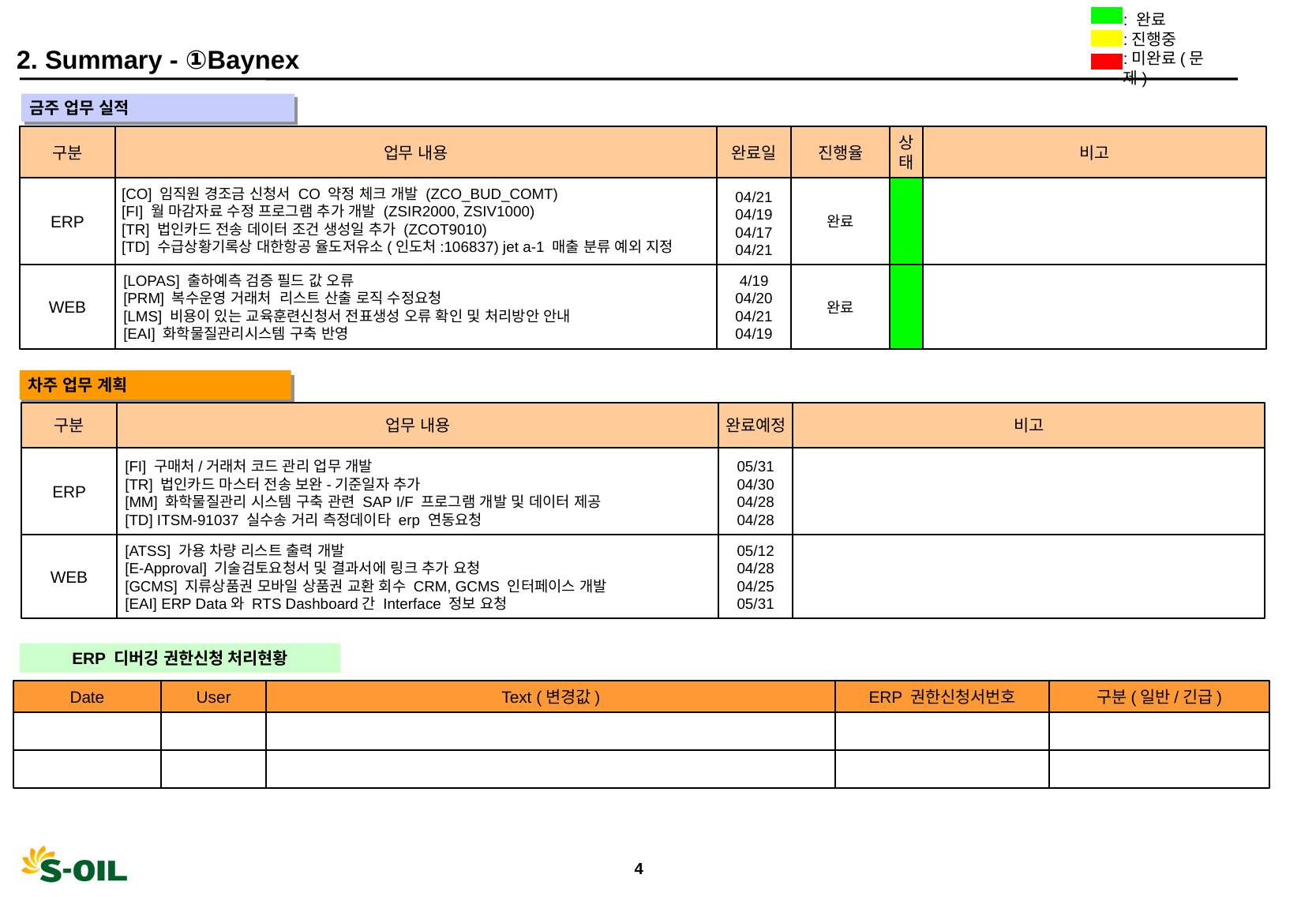

: 완료
:진행중
:미완료(문제)
2. Summary - ①Baynex

 금주 업무 실적
" "
구분
업무 내용
완료일
진행율
상
태
비고

ERP

완료

[CO] 임직원 경조금 신청서 CO 약정 체크 개발 (ZCO_BUD_COMT)
[FI] 월 마감자료 수정 프로그램 추가 개발 (ZSIR2000, ZSIV1000)
[TR] 법인카드 전송 데이터 조건 생성일 추가 (ZCOT9010)
[TD] 수급상황기록상 대한항공 율도저유소(인도처:106837) jet a-1 매출 분류 예외 지정
04/21
04/19
04/17
04/21

WEB

완료

[LOPAS] 출하예측 검증 필드 값 오류
[PRM] 복수운영 거래처  리스트 산출 로직 수정요청
[LMS] 비용이 있는 교육훈련신청서 전표생성 오류 확인 및 처리방안 안내
[EAI] 화학물질관리시스템 구축 반영
4/19
04/20
04/21
04/19

 차주 업무 계획
" "
구분
업무 내용
완료예정
비고

ERP

[FI] 구매처/거래처 코드 관리 업무 개발
[TR] 법인카드 마스터 전송 보완-기준일자 추가
[MM] 화학물질관리 시스템 구축 관련 SAP I/F 프로그램 개발 및 데이터 제공
[TD] ITSM-91037 실수송 거리 측정데이타 erp 연동요청
05/31
04/30
04/28
04/28

WEB

[ATSS] 가용 차량 리스트 출력 개발
[E-Approval] 기술검토요청서 및 결과서에 링크 추가 요청
[GCMS] 지류상품권 모바일 상품권 교환 회수 CRM, GCMS 인터페이스 개발
[EAI] ERP Data와 RTS Dashboard간 Interface 정보 요청
05/12
04/28
04/25
05/31

ERP 디버깅 권한신청 처리현황
Date
User
Text (변경값)
ERP 권한신청서번호
구분(일반/긴급)